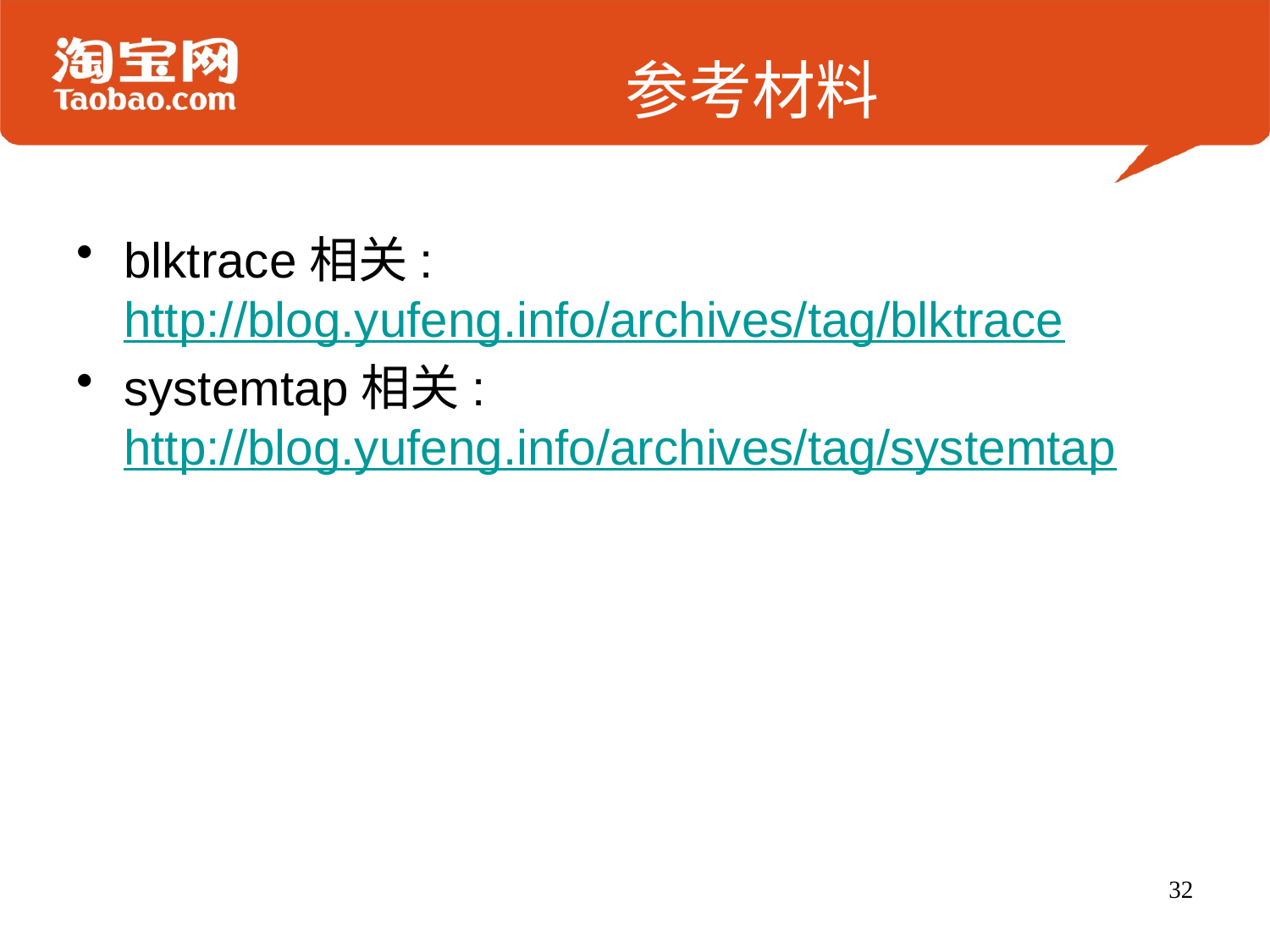

# 参考材料
blktrace相关: http://blog.yufeng.info/archives/tag/blktrace
systemtap相关: http://blog.yufeng.info/archives/tag/systemtap

32